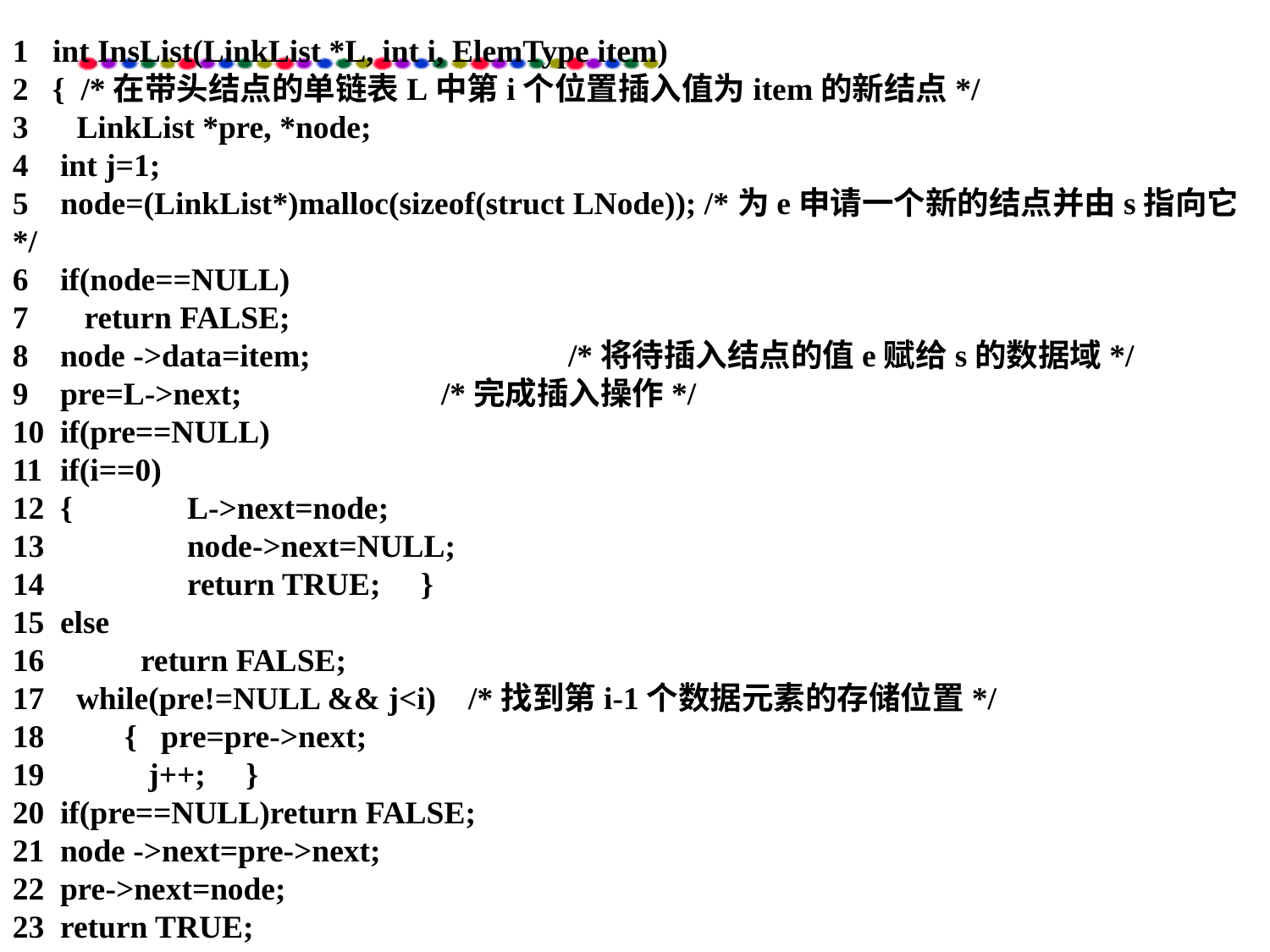

1   int InsList(LinkList *L, int i, ElemType item)
2   {  /*在带头结点的单链表L中第i个位置插入值为item的新结点*/
3      LinkList *pre, *node;
int j=1;
5    node=(LinkList*)malloc(sizeof(struct LNode)); /*为e申请一个新的结点并由s指向它*/
if(node==NULL)
   return FALSE;
node ->data=item;                         	/*将待插入结点的值e赋给s的数据域*/
pre=L->next;                 	/*完成插入操作*/
if(pre==NULL)
if(i==0)
{	L->next=node;
	node->next=NULL;
	return TRUE;     }
else
          return FALSE;
  while(pre!=NULL && j<i)    /*找到第i-1个数据元素的存储位置*/
        {   pre=pre->next;
           j++;     }
if(pre==NULL)return FALSE;
node ->next=pre->next;
pre->next=node;
return TRUE;
}